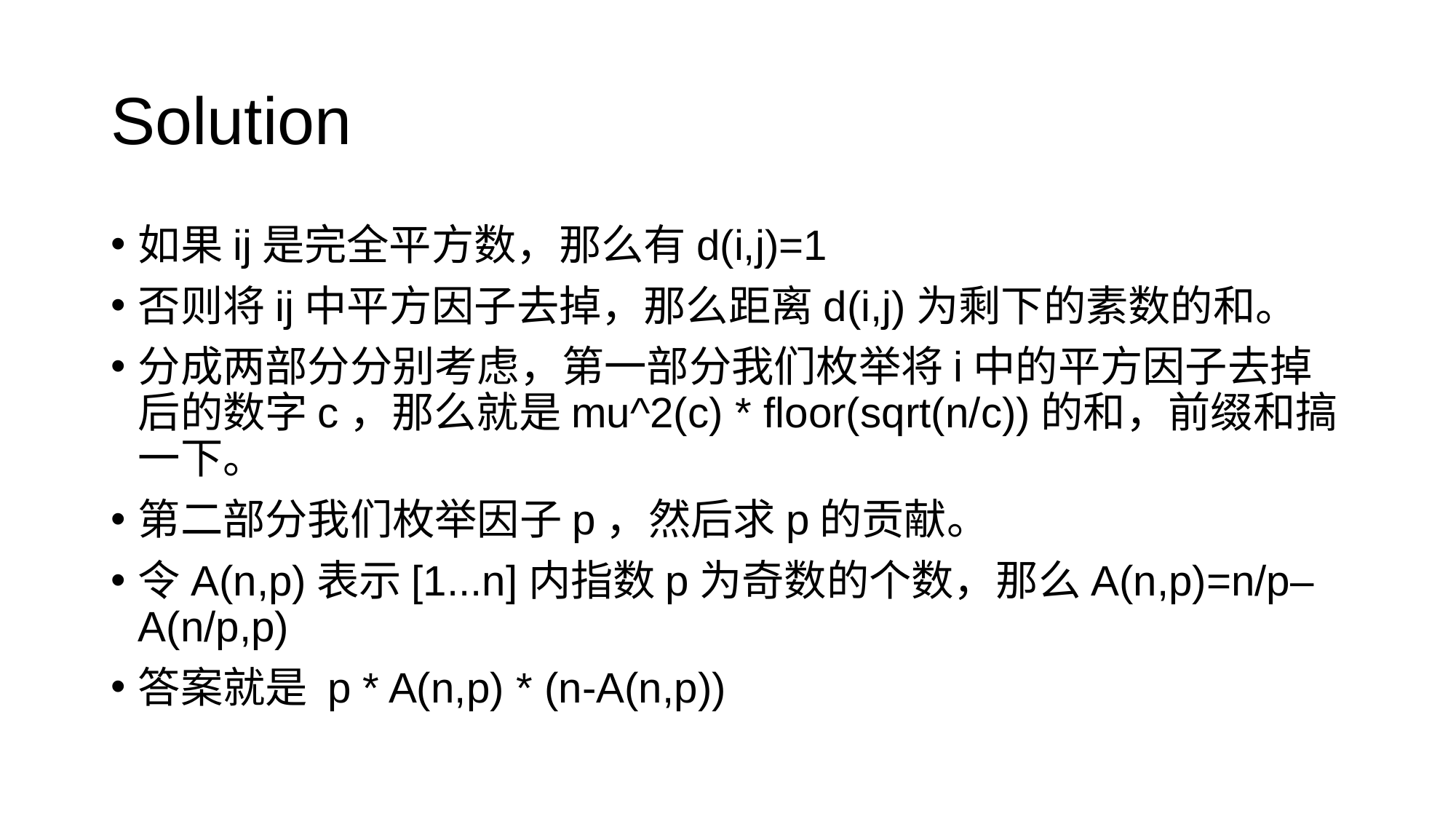

# Solution
如果ij是完全平方数，那么有d(i,j)=1
否则将ij中平方因子去掉，那么距离d(i,j)为剩下的素数的和。
分成两部分分别考虑，第一部分我们枚举将i中的平方因子去掉后的数字c，那么就是mu^2(c) * floor(sqrt(n/c))的和，前缀和搞一下。
第二部分我们枚举因子p，然后求p的贡献。
令A(n,p)表示[1...n]内指数p为奇数的个数，那么A(n,p)=n/p–A(n/p,p)
答案就是 p * A(n,p) * (n-A(n,p))